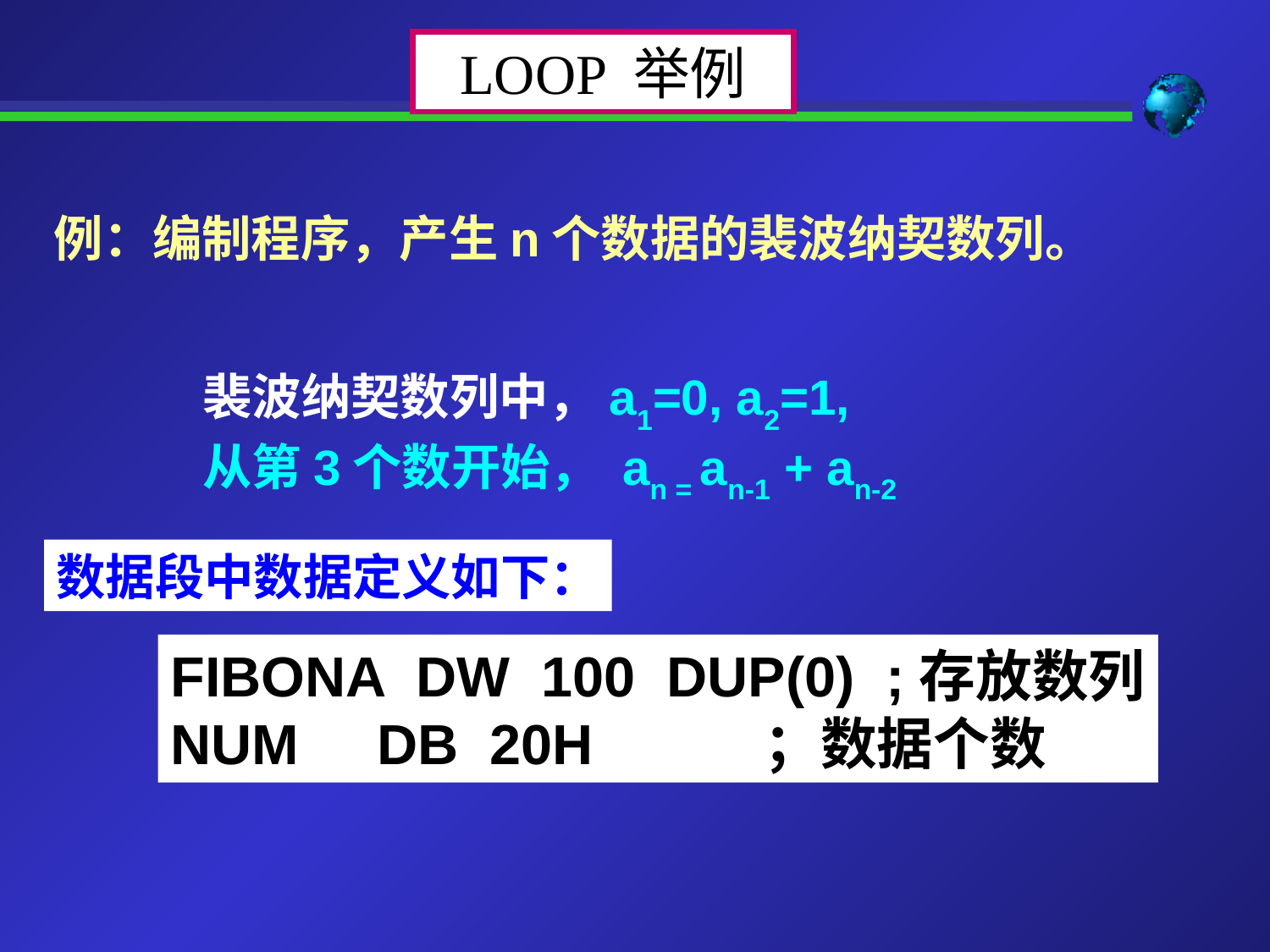

LOOP 举例
例：编制程序，产生n个数据的裴波纳契数列。
裴波纳契数列中，a1=0, a2=1,
从第3个数开始， an = an-1 + an-2
数据段中数据定义如下：
FIBONA  DW  100  DUP(0)  ;存放数列
NUM     DB  20H          ；数据个数
34